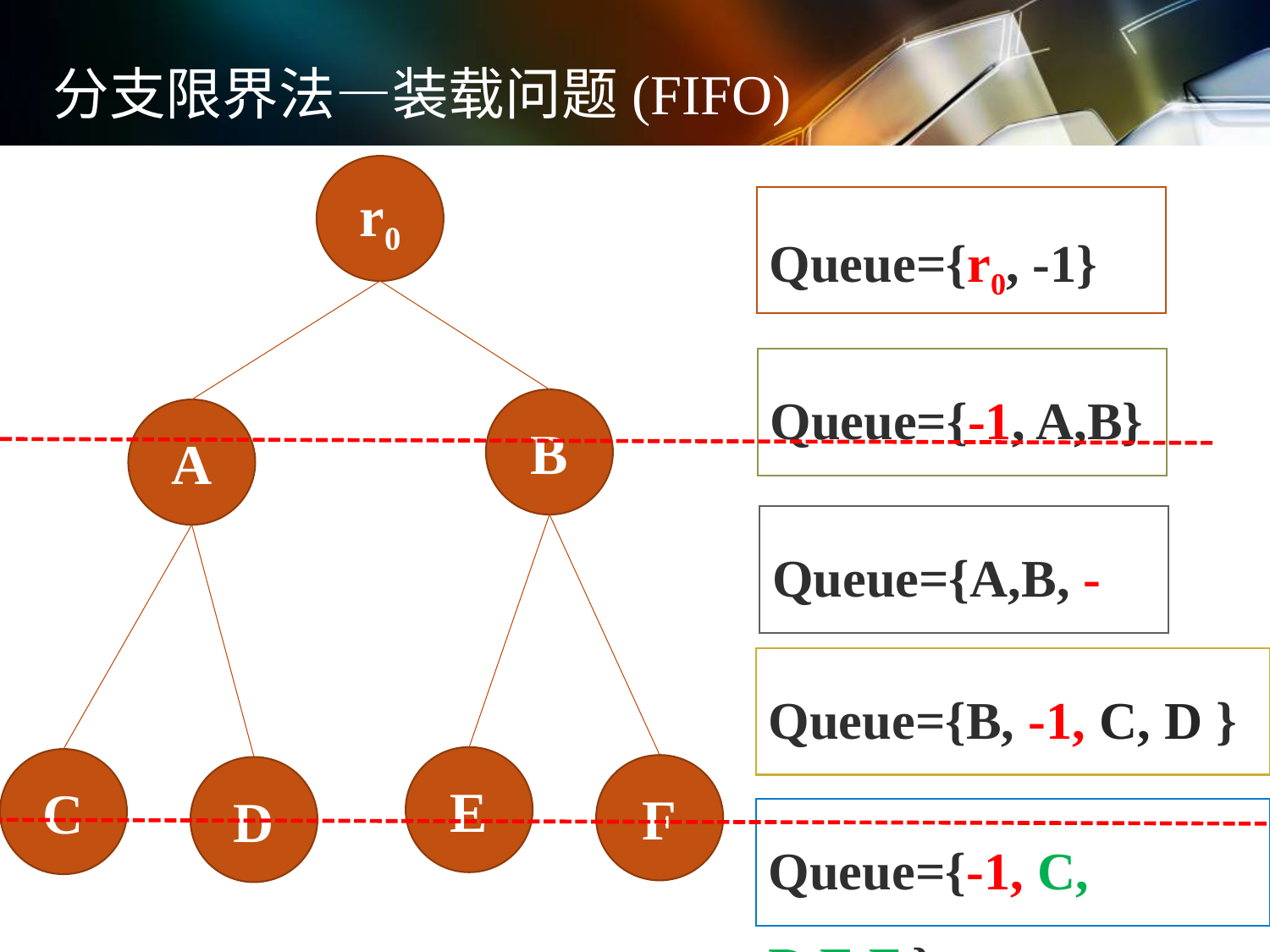

分支限界法—装载问题(FIFO)

r0
Queue={r0, -1}
Queue={-1, A,B}
B
A
Queue={A,B, -1 }
Queue={B, -1, C, D }
E
C
F
D
Queue={-1, C, D,E,F }